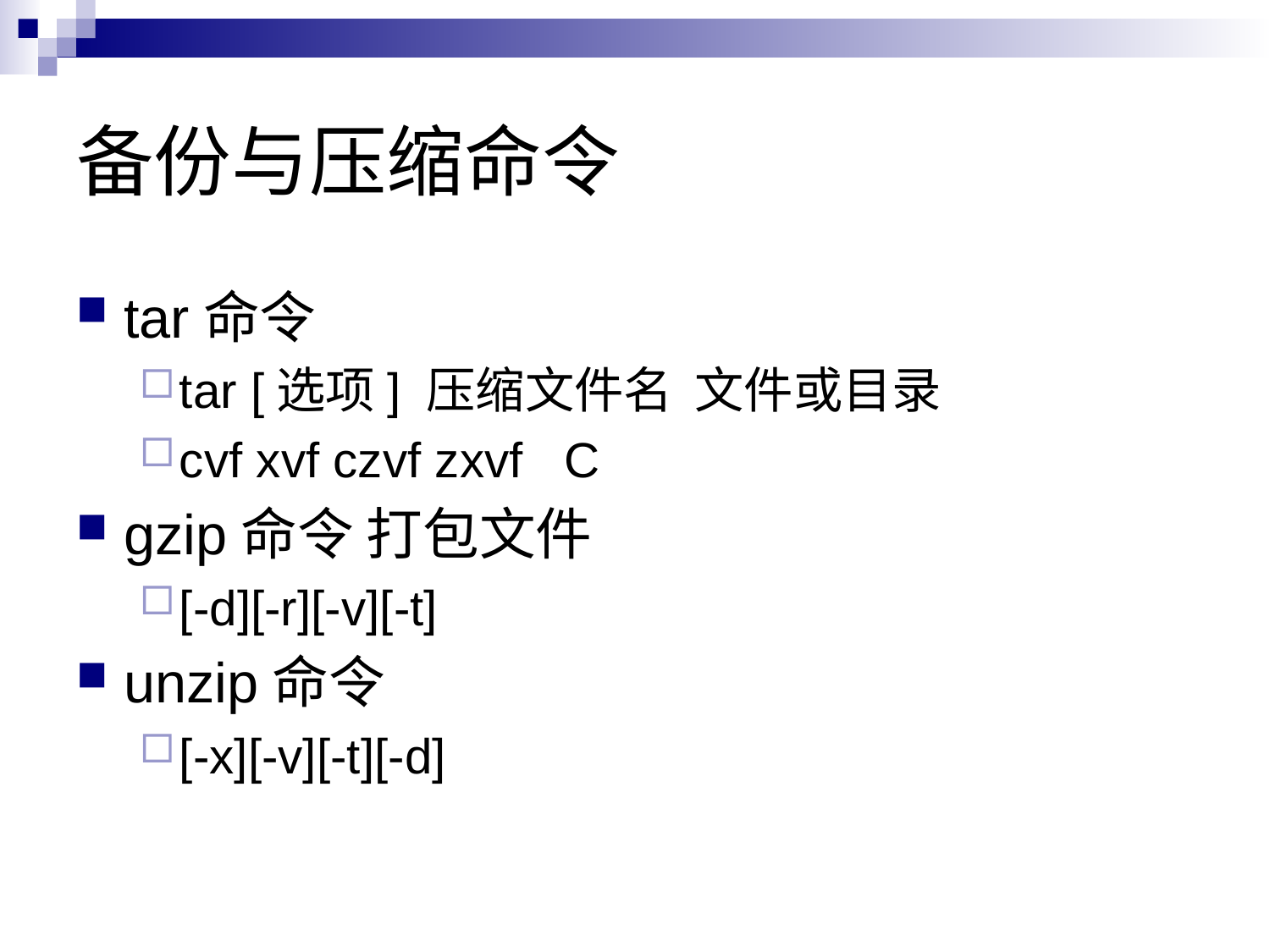

# 备份与压缩命令
tar命令
tar [选项] 压缩文件名  文件或目录
cvf xvf czvf zxvf   C
gzip命令 打包文件
[-d][-r][-v][-t]
unzip命令
[-x][-v][-t][-d]